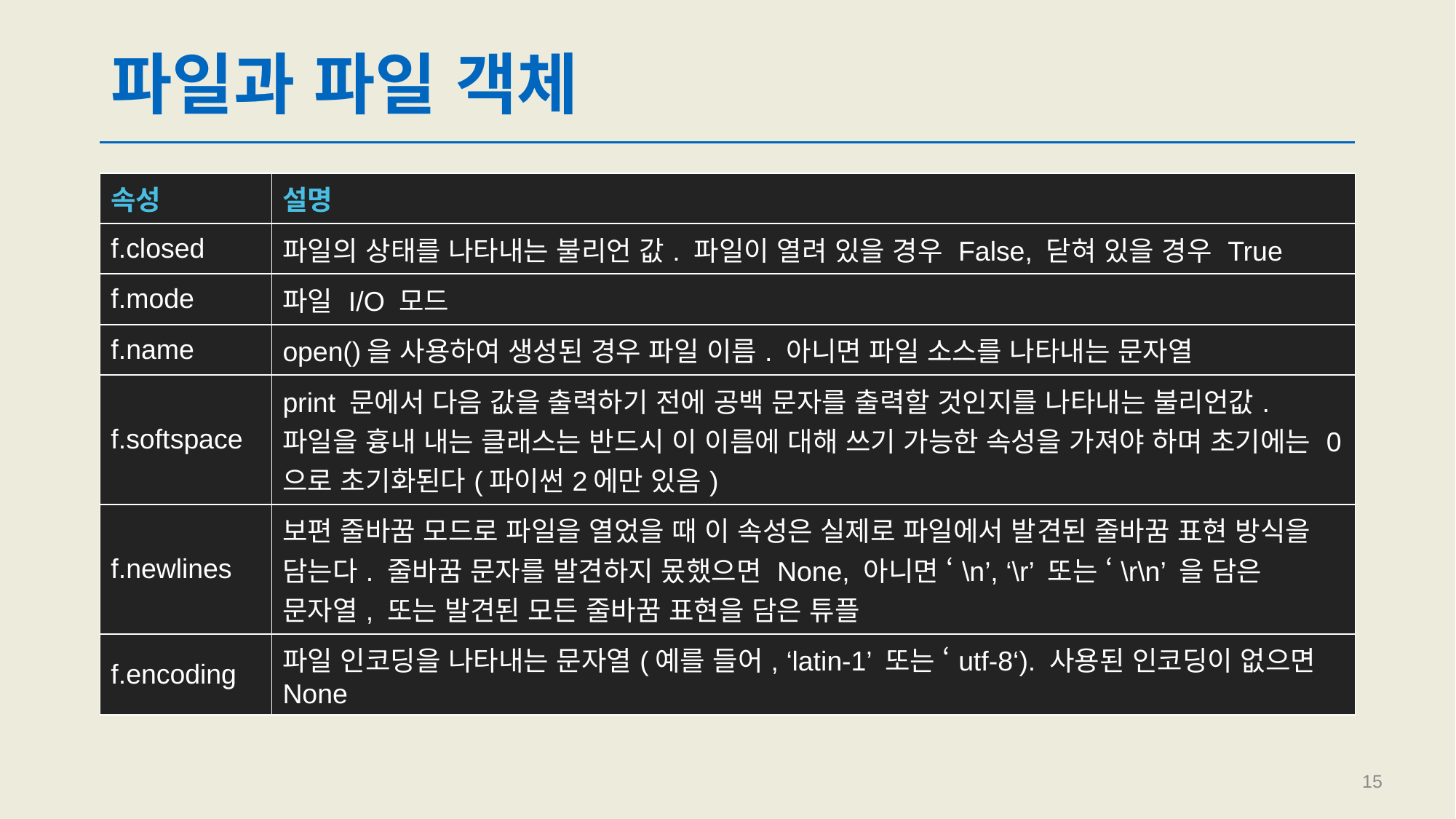

# 파일과 파일 객체
| 속성 | 설명 |
| --- | --- |
| f.closed | 파일의 상태를 나타내는 불리언 값. 파일이 열려 있을 경우 False, 닫혀 있을 경우 True |
| f.mode | 파일 I/O 모드 |
| f.name | open()을 사용하여 생성된 경우 파일 이름. 아니면 파일 소스를 나타내는 문자열 |
| f.softspace | print 문에서 다음 값을 출력하기 전에 공백 문자를 출력할 것인지를 나타내는 불리언값. 파일을 흉내 내는 클래스는 반드시 이 이름에 대해 쓰기 가능한 속성을 가져야 하며 초기에는 0으로 초기화된다(파이썬2에만 있음) |
| f.newlines | 보편 줄바꿈 모드로 파일을 열었을 때 이 속성은 실제로 파일에서 발견된 줄바꿈 표현 방식을 담는다. 줄바꿈 문자를 발견하지 몼했으면 None, 아니면 ‘\n’, ‘\r’ 또는 ‘\r\n’ 을 담은 문자열, 또는 발견된 모든 줄바꿈 표현을 담은 튜플 |
| f.encoding | 파일 인코딩을 나타내는 문자열(예를 들어, ‘latin-1’ 또는 ‘utf-8‘). 사용된 인코딩이 없으면 None |
파일 객체 속성
15